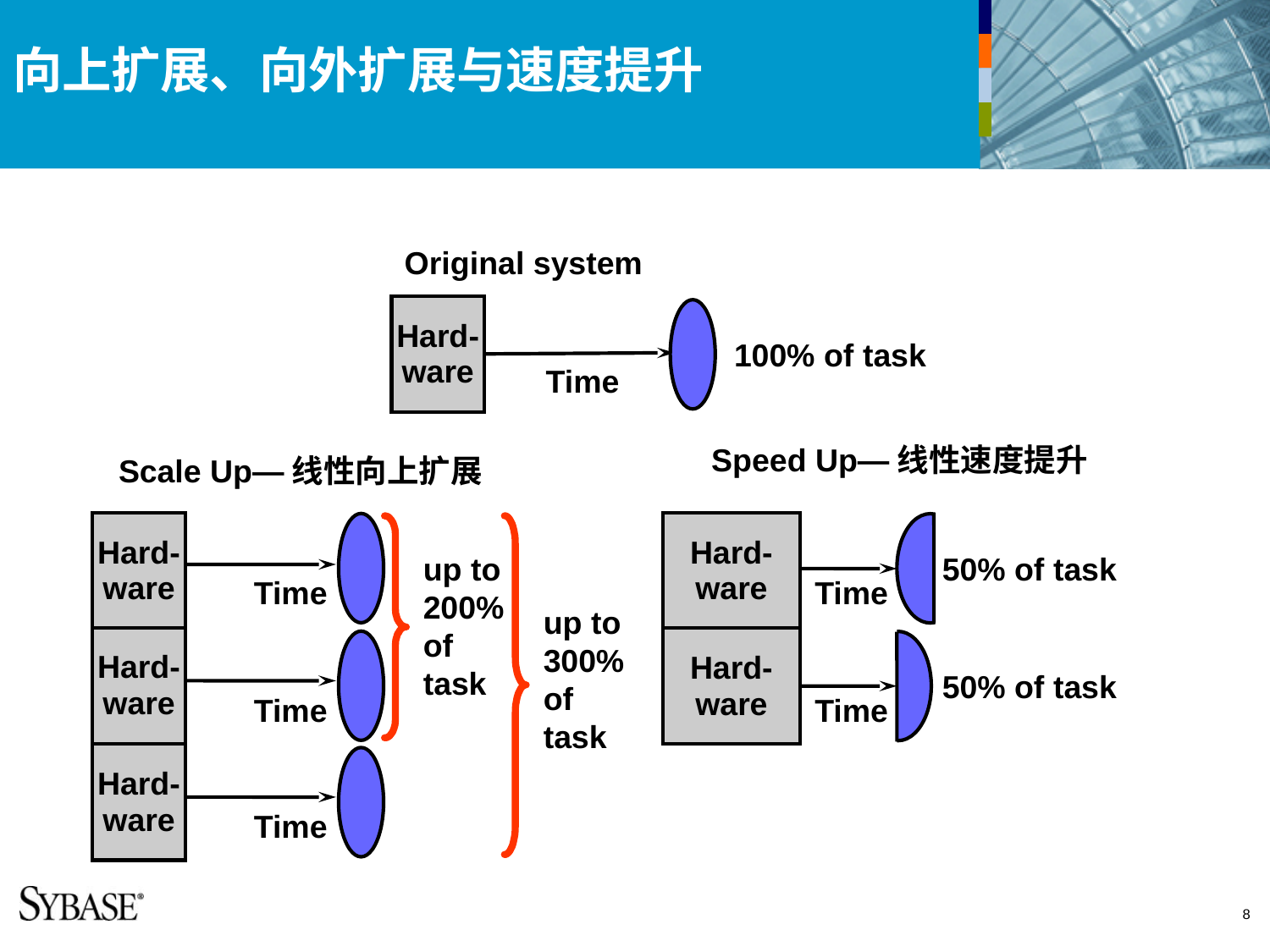

# 向上扩展、向外扩展与速度提升
Original system
Hard-
ware

100% of task

Time
Speed Up—线性速度提升
Scale Up—线性向上扩展

Hard-
ware

Hard-
ware

50% of task
up to
200%
of
task

Time
Time

up to
300%
of
task
Hard-
ware

Hard-
ware

50% of task

Time
Time

Hard-
ware

Time